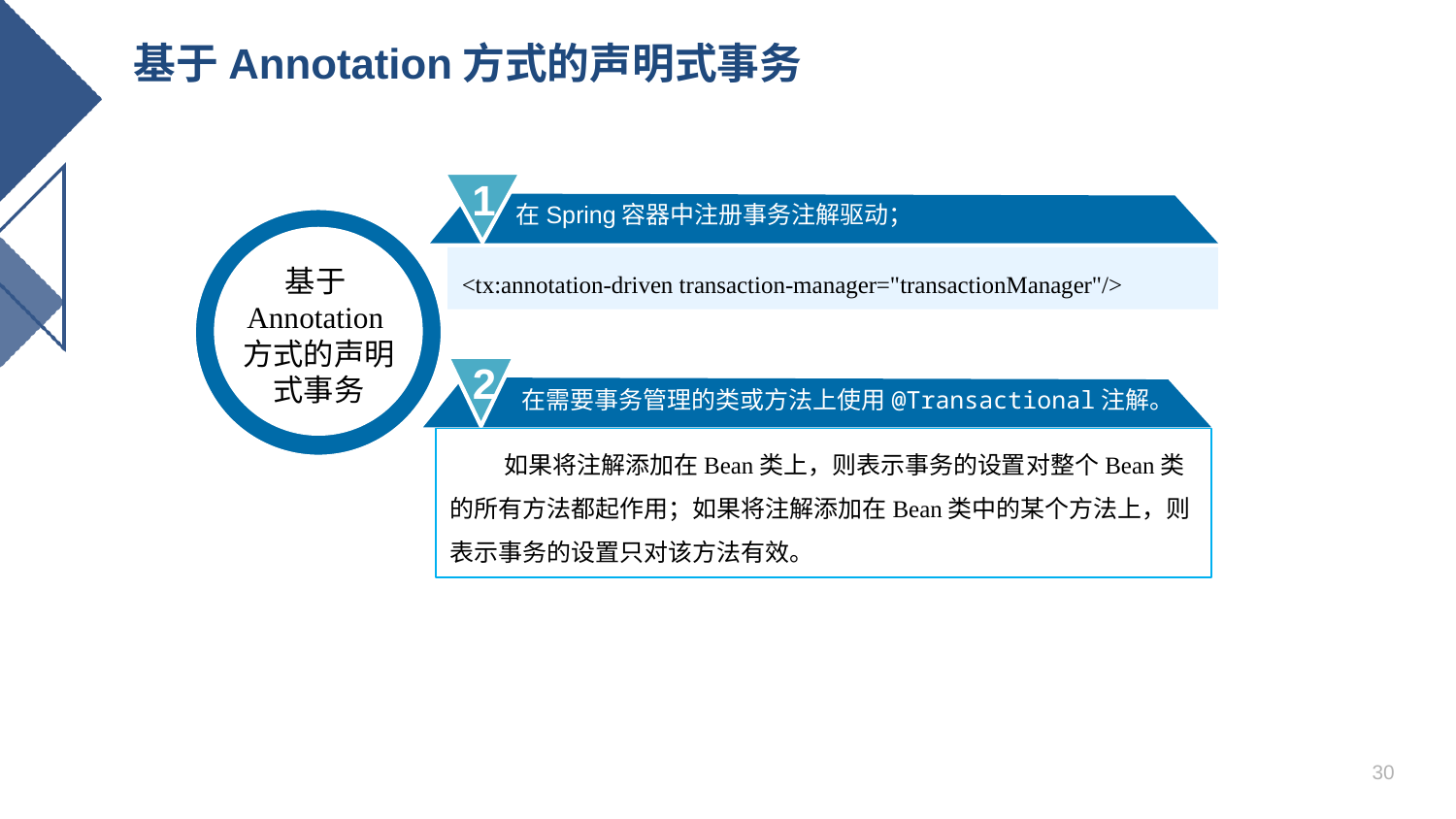

# 基于Annotation方式的声明式事务
1

在Spring容器中注册事务注解驱动；

<tx:annotation-driven transaction-manager="transactionManager"/>
基于Annotation方式的声明式事务
2

在需要事务管理的类或方法上使用@Transactional注解。
         如果将注解添加在Bean类上，则表示事务的设置对整个Bean类的所有方法都起作用；如果将注解添加在Bean类中的某个方法上，则表示事务的设置只对该方法有效。

30